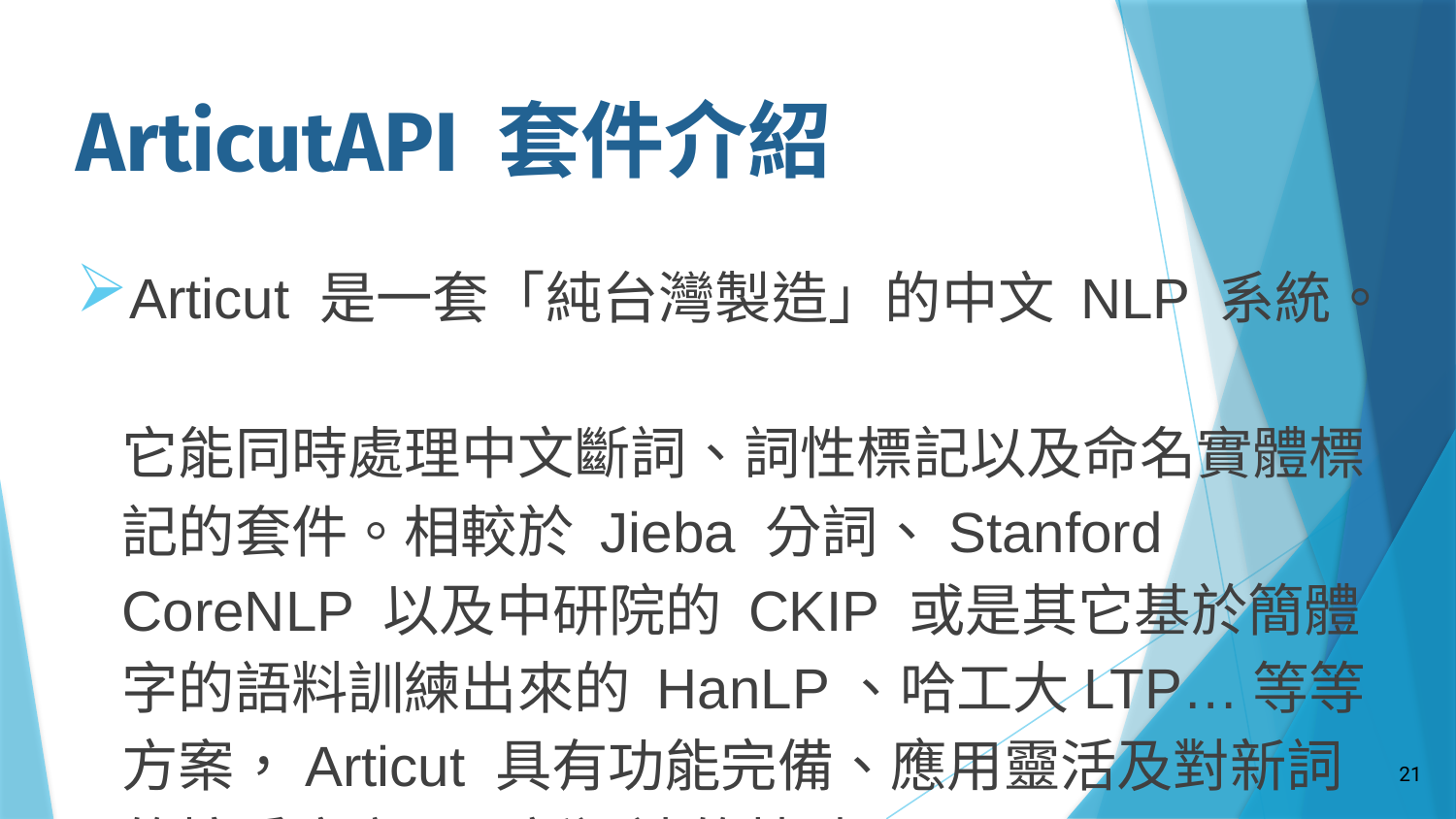

# ArticutAPI 套件介紹
Articut 是一套「純台灣製造」的中文 NLP 系統。
它能同時處理中文斷詞、詞性標記以及命名實體標記的套件。相較於 Jieba 分詞、Stanford CoreNLP 以及中研院的 CKIP 或是其它基於簡體字的語料訓練出來的 HanLP、哈工大LTP…等等方案，Articut 具有功能完備、應用靈活及對新詞的接受度高且更新迅速的特點。
21